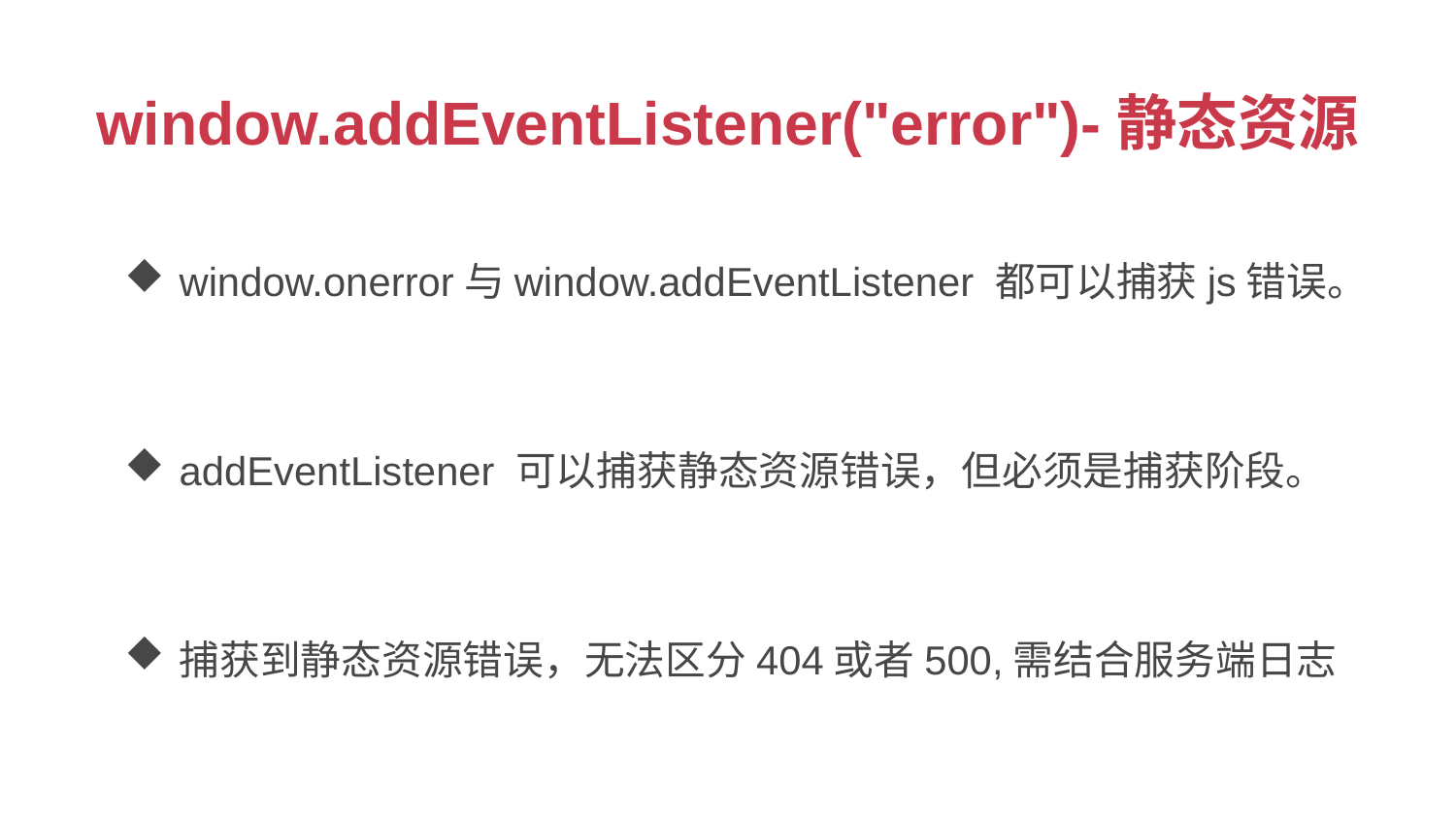

window.addEventListener("error")-静态资源
window.onerror与window.addEventListener 都可以捕获js错误。
addEventListener 可以捕获静态资源错误，但必须是捕获阶段。
捕获到静态资源错误，无法区分404或者500,需结合服务端日志